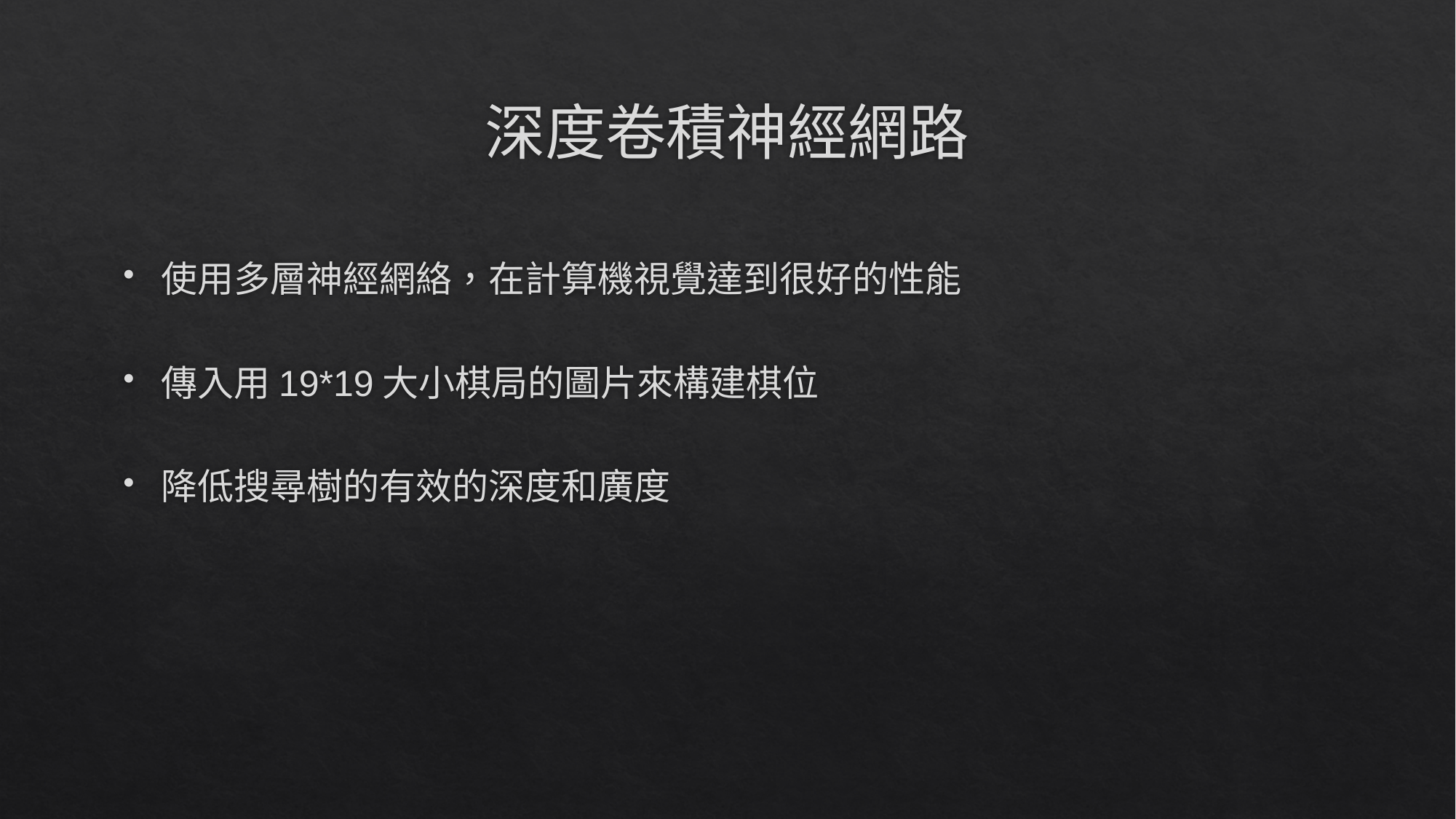

# 深度卷積神經網路
使用多層神經網絡，在計算機視覺達到很好的性能
傳入用19*19大小棋局的圖片來構建棋位
降低搜尋樹的有效的深度和廣度